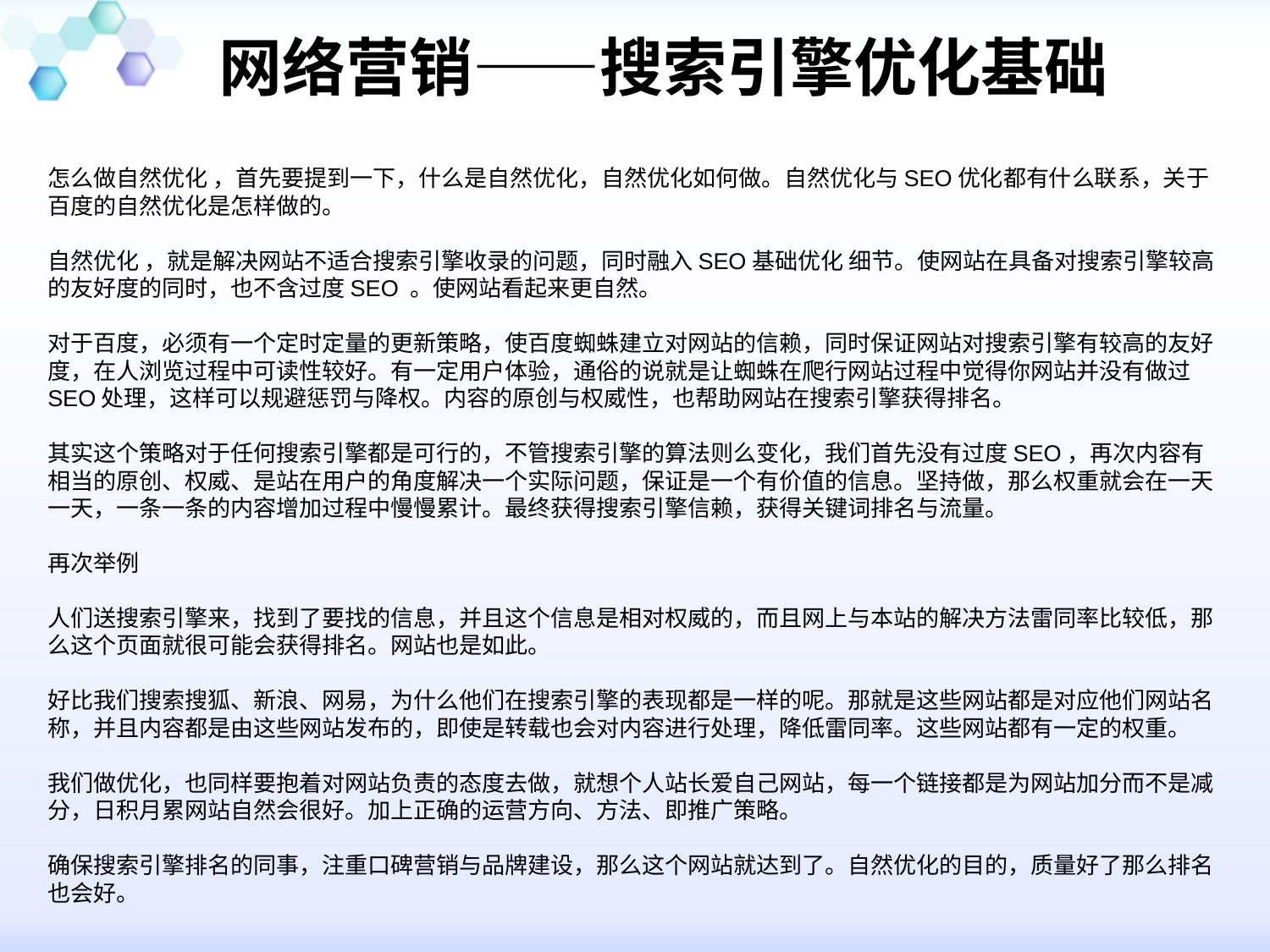

# 网络营销——搜索引擎优化基础
怎么做自然优化 ，首先要提到一下，什么是自然优化，自然优化如何做。自然优化与SEO优化都有什么联系，关于百度的自然优化是怎样做的。
自然优化 ，就是解决网站不适合搜索引擎收录的问题，同时融入SEO基础优化 细节。使网站在具备对搜索引擎较高的友好度的同时，也不含过度SEO 。使网站看起来更自然。
对于百度，必须有一个定时定量的更新策略，使百度蜘蛛建立对网站的信赖，同时保证网站对搜索引擎有较高的友好度，在人浏览过程中可读性较好。有一定用户体验，通俗的说就是让蜘蛛在爬行网站过程中觉得你网站并没有做过SEO处理，这样可以规避惩罚与降权。内容的原创与权威性，也帮助网站在搜索引擎获得排名。
其实这个策略对于任何搜索引擎都是可行的，不管搜索引擎的算法则么变化，我们首先没有过度SEO，再次内容有相当的原创、权威、是站在用户的角度解决一个实际问题，保证是一个有价值的信息。坚持做，那么权重就会在一天一天，一条一条的内容增加过程中慢慢累计。最终获得搜索引擎信赖，获得关键词排名与流量。
再次举例
人们送搜索引擎来，找到了要找的信息，并且这个信息是相对权威的，而且网上与本站的解决方法雷同率比较低，那么这个页面就很可能会获得排名。网站也是如此。
好比我们搜索搜狐、新浪、网易，为什么他们在搜索引擎的表现都是一样的呢。那就是这些网站都是对应他们网站名称，并且内容都是由这些网站发布的，即使是转载也会对内容进行处理，降低雷同率。这些网站都有一定的权重。
我们做优化，也同样要抱着对网站负责的态度去做，就想个人站长爱自己网站，每一个链接都是为网站加分而不是减分，日积月累网站自然会很好。加上正确的运营方向、方法、即推广策略。
确保搜索引擎排名的同事，注重口碑营销与品牌建设，那么这个网站就达到了。自然优化的目的，质量好了那么排名也会好。